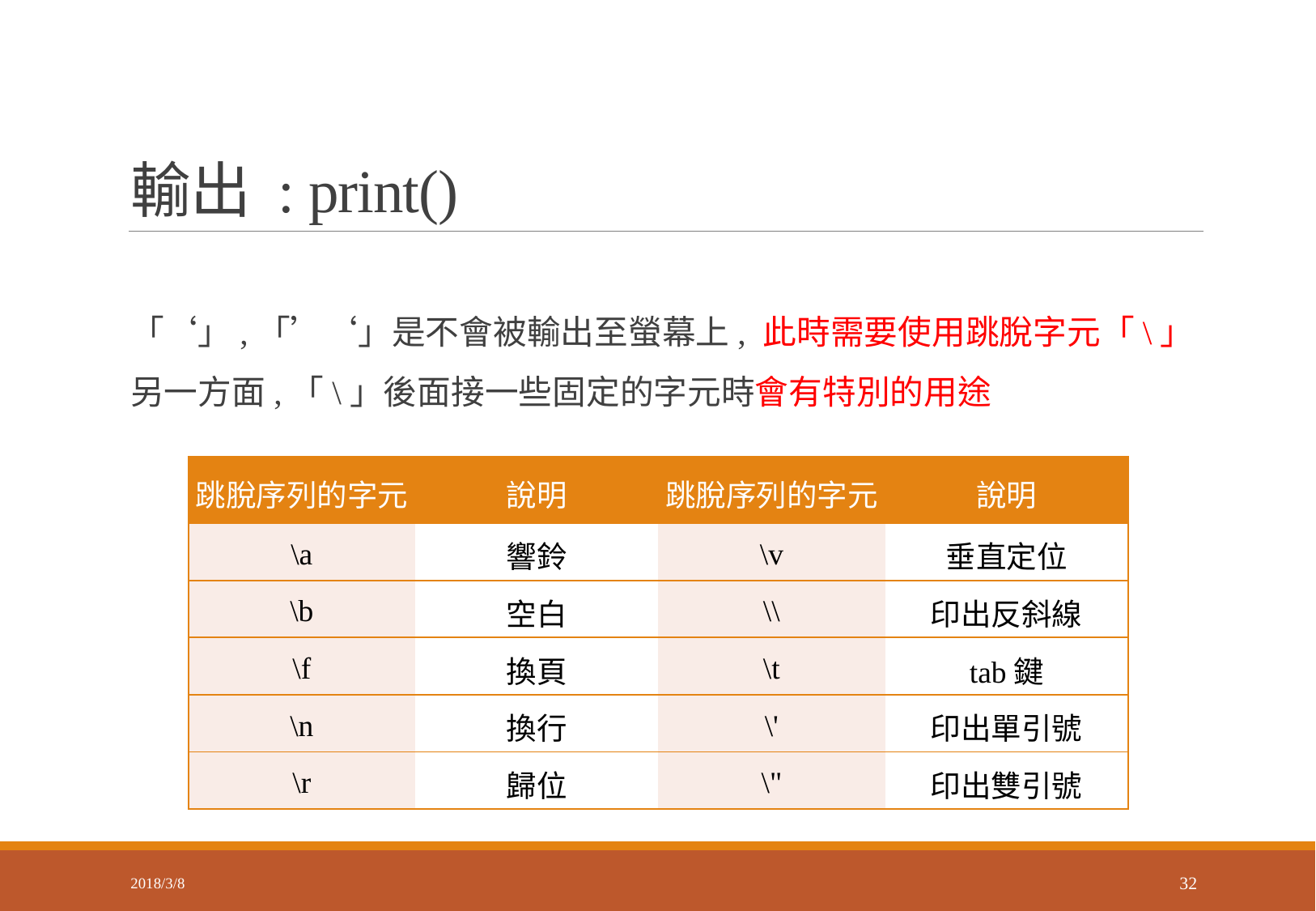

# 輸出 : print()

「‘」,「’‘」是不會被輸出至螢幕上, 此時需要使用跳脫字元「\」
另一方面,「\」後面接一些固定的字元時會有特別的用途

| 跳脫序列的字元 | 說明 | 跳脫序列的字元 | 說明 |
| --- | --- | --- | --- |
| \a | 響鈴 | \v | 垂直定位 |
| \b | 空白 | \\ | 印出反斜線 |
| \f | 換頁 | \t | tab鍵 |
| \n | 換行 | \' | 印出單引號 |
| \r | 歸位 | \" | 印出雙引號 |
2018/3/8
32